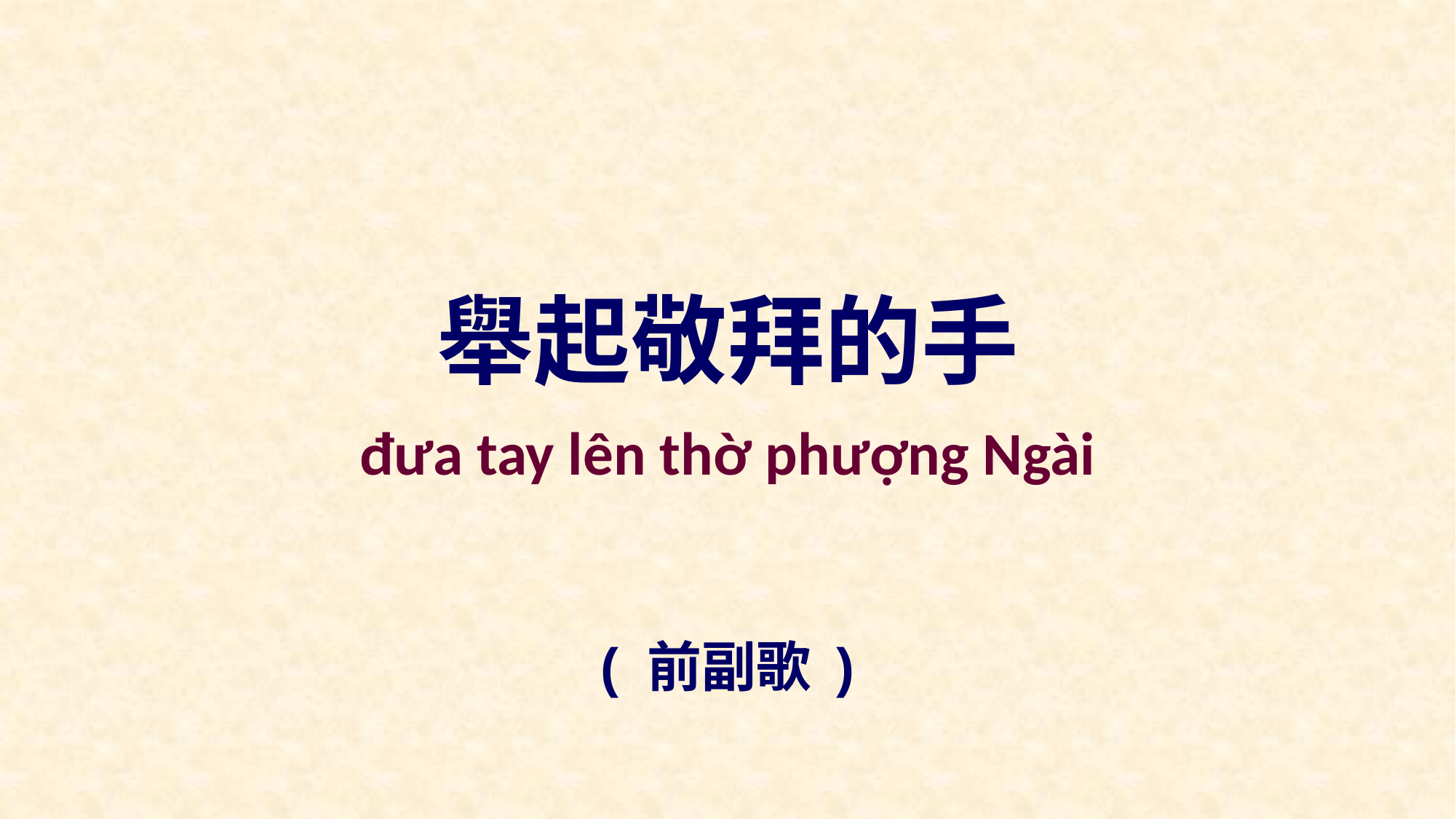

舉起敬拜的手
đưa tay lên thờ phượng Ngài
( 前副歌 )